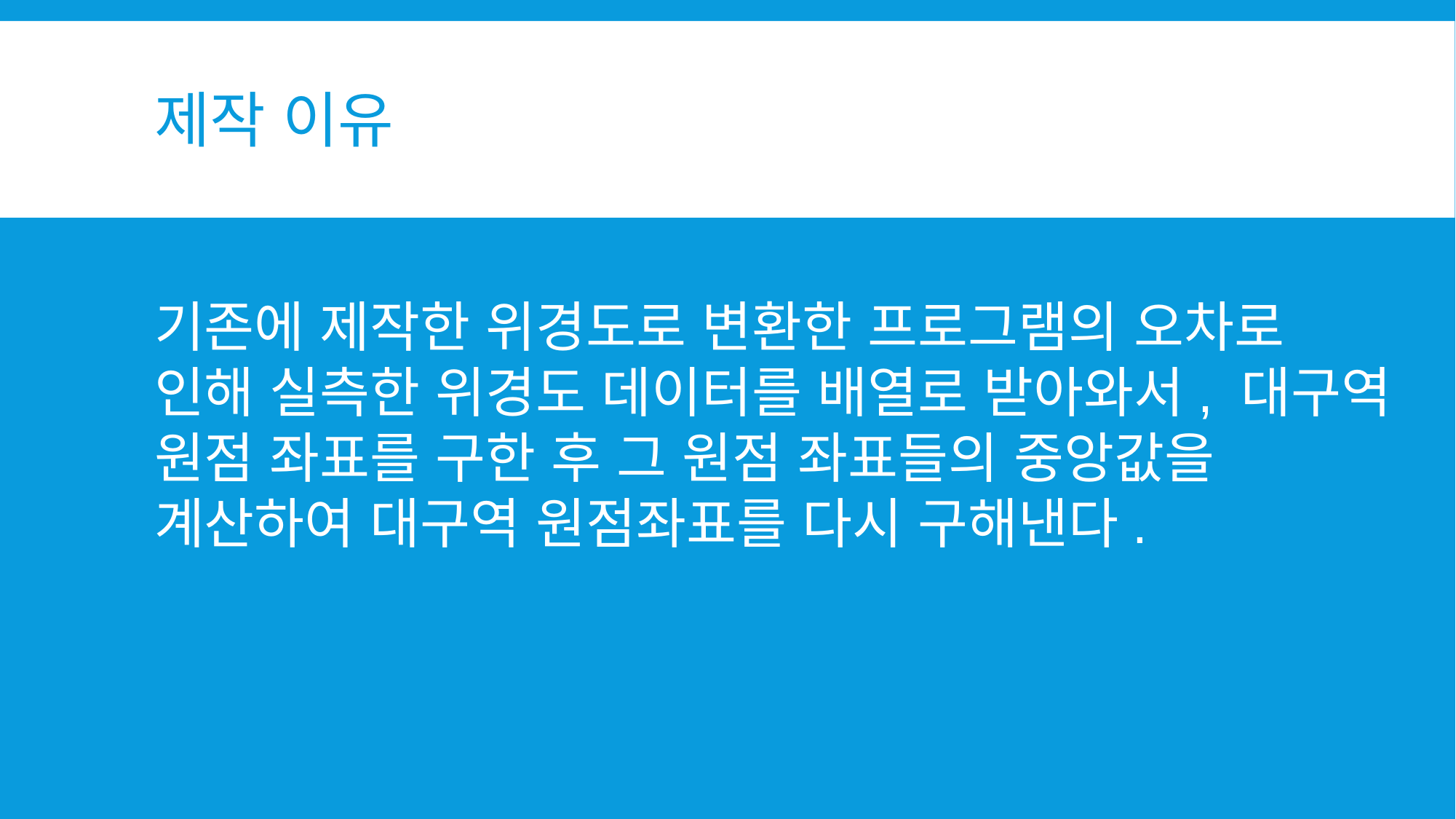

# 제작 이유
기존에 제작한 위경도로 변환한 프로그램의 오차로  인해 실측한 위경도 데이터를 배열로 받아와서, 대구역 원점 좌표를 구한 후 그 원점 좌표들의 중앙값을 계산하여 대구역 원점좌표를 다시 구해낸다.